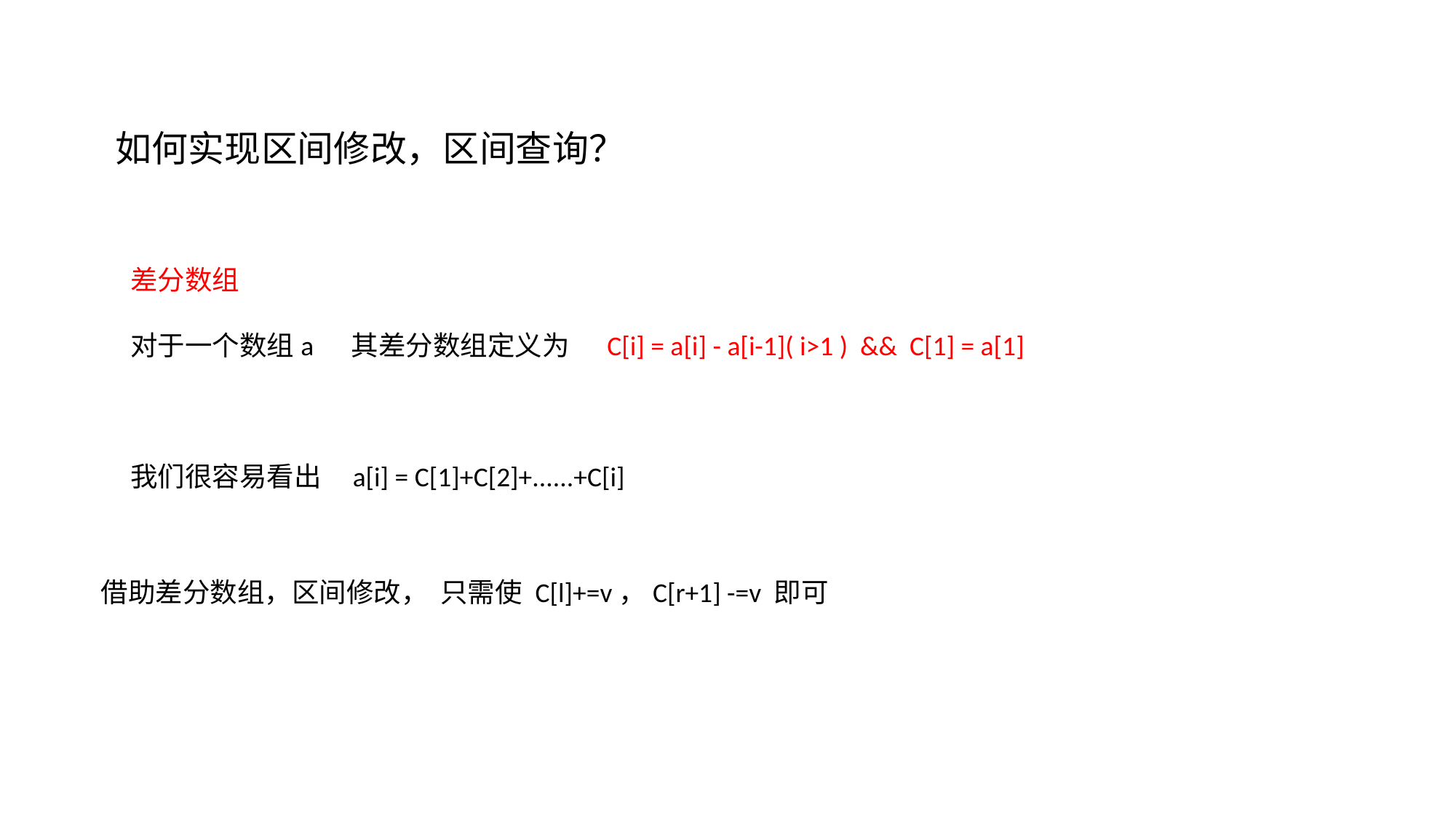

如何实现区间修改，区间查询？
差分数组

对于一个数组a     其差分数组定义为     C[i] = a[i] - a[i-1]( i>1 )  &&  C[1] = a[1]
我们很容易看出    a[i] = C[1]+C[2]+......+C[i]
借助差分数组，区间修改，  只需使 C[l]+=v，C[r+1] -=v 即可